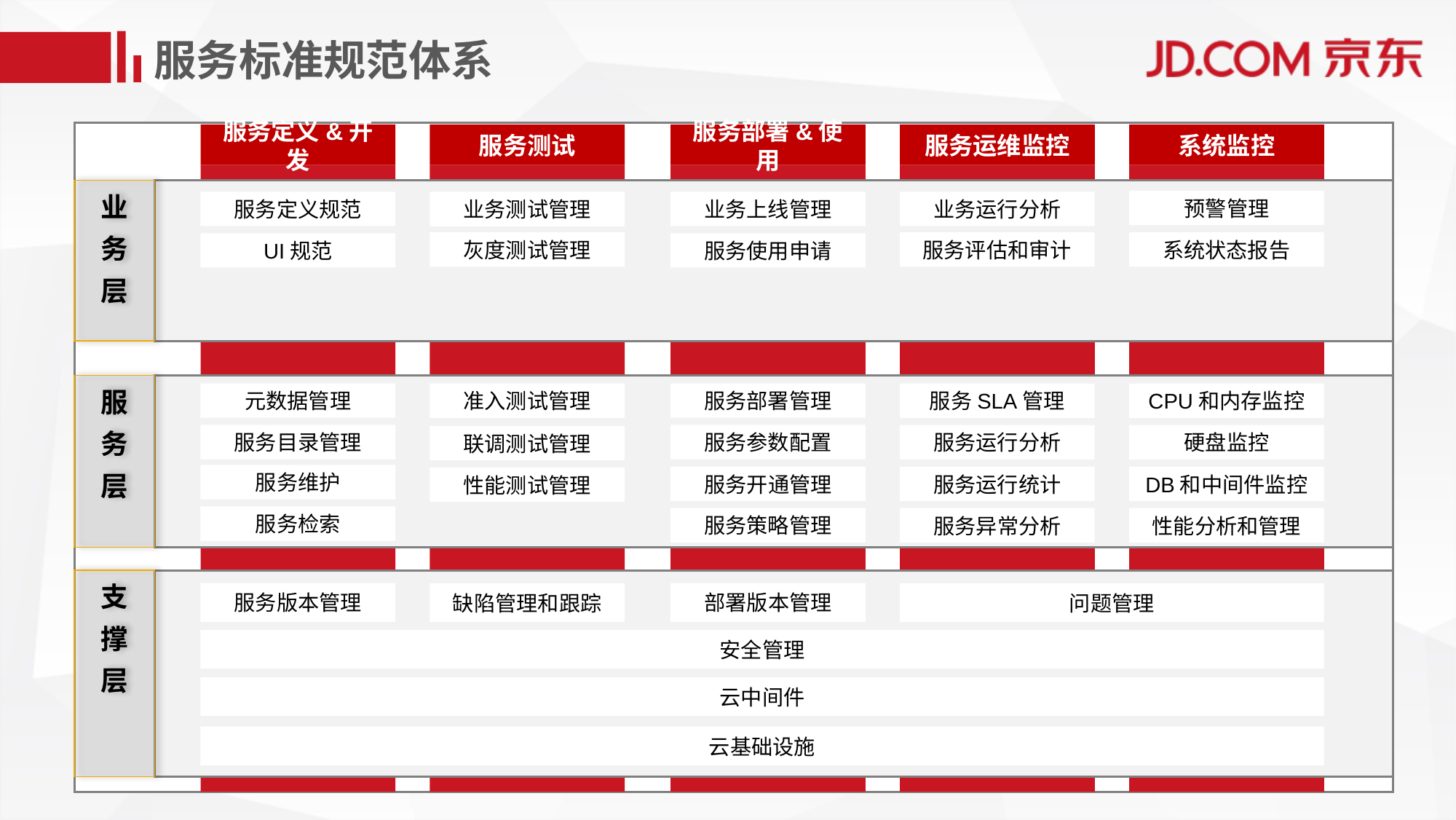

服务标准规范体系
服务定义&开发
服务测试
服务部署&使用
服务运维监控
系统监控

业
务
层

预警管理
服务定义规范
UI规范
业务上线管理
业务运行分析
服务评估和审计
业务测试管理
灰度测试管理
系统状态报告
服务使用申请
服
务
层

元数据管理
服务部署管理
准入测试管理
服务SLA管理
CPU和内存监控
服务目录管理
服务参数配置
服务运行分析
硬盘监控
联调测试管理
服务维护
服务开通管理
服务运行统计
DB和中间件监控
性能测试管理
服务检索
服务策略管理
服务异常分析
性能分析和管理
支
撑
层

服务版本管理
部署版本管理
缺陷管理和跟踪
问题管理
安全管理
云中间件
云基础设施